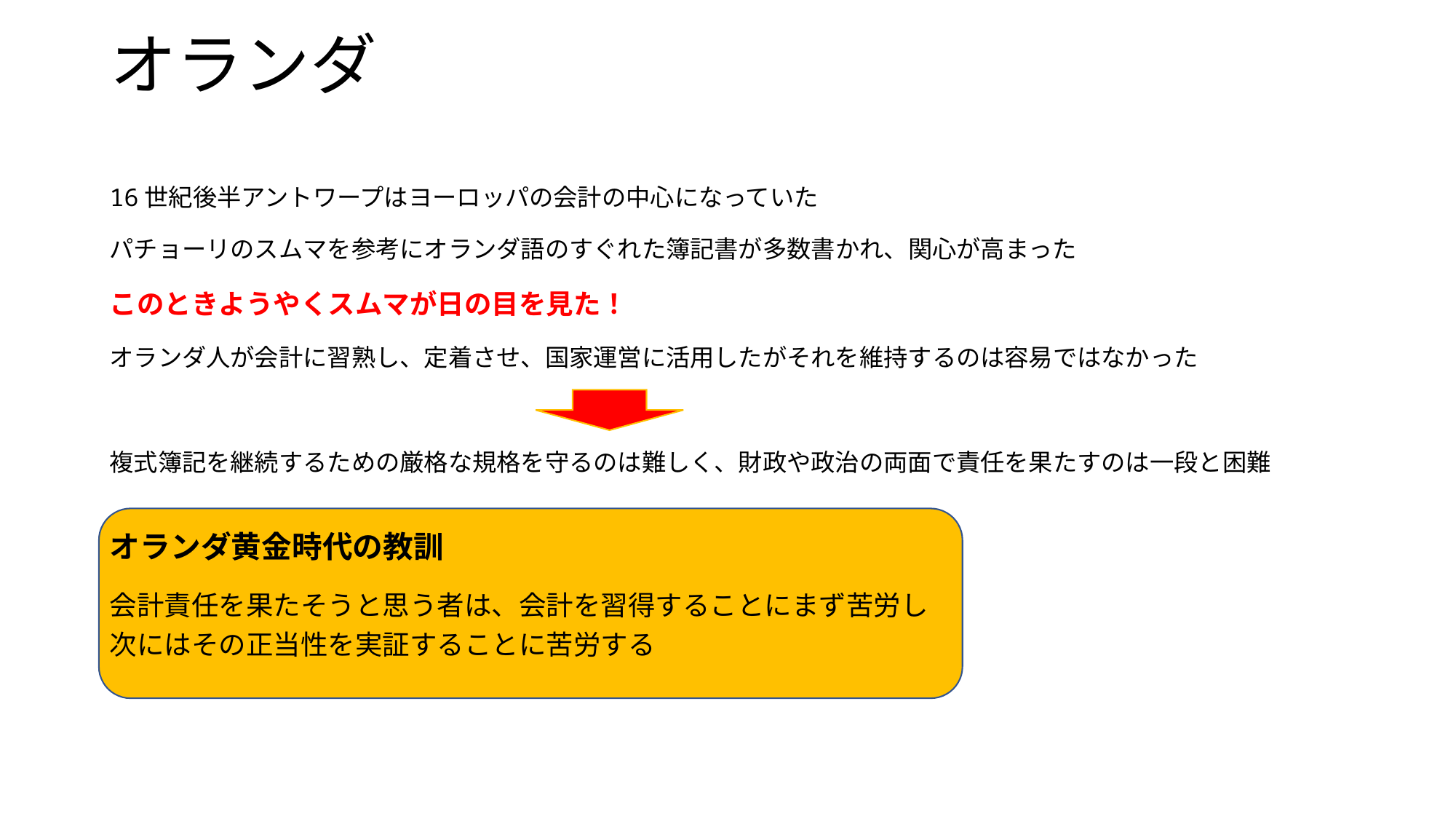

# オランダ
16世紀後半アントワープはヨーロッパの会計の中心になっていた
パチョーリのスムマを参考にオランダ語のすぐれた簿記書が多数書かれ、関心が高まった
このときようやくスムマが日の目を見た！

オランダ人が会計に習熟し、定着させ、国家運営に活用したがそれを維持するのは容易ではなかった
複式簿記を継続するための厳格な規格を守るのは難しく、財政や政治の両面で責任を果たすのは一段と困難

オランダ黄金時代の教訓
会計責任を果たそうと思う者は、会計を習得することにまず苦労し
次にはその正当性を実証することに苦労する